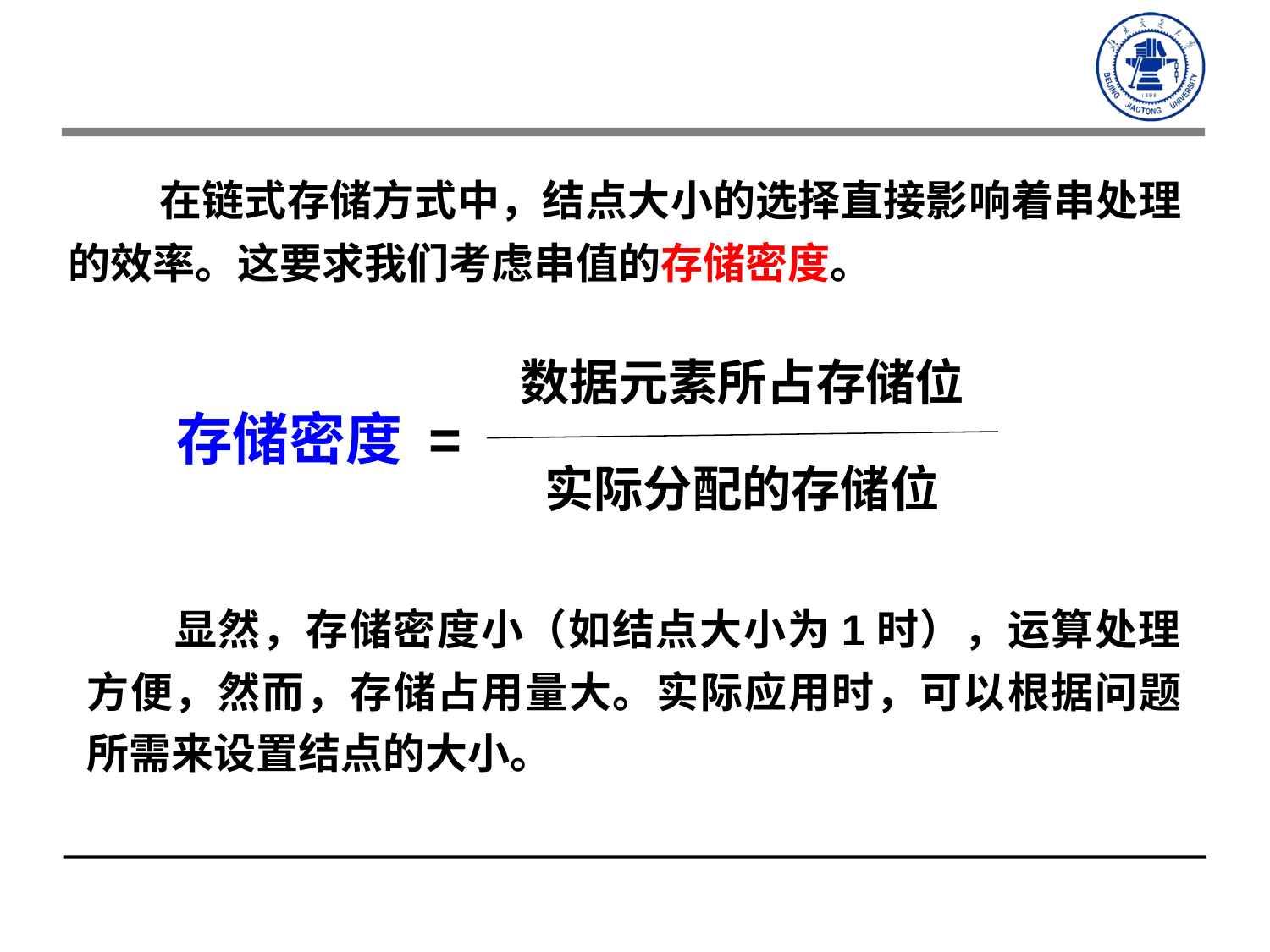

在链式存储方式中，结点大小的选择直接影响着串处理的效率。这要求我们考虑串值的存储密度。
数据元素所占存储位
存储密度 =

实际分配的存储位
      显然，存储密度小（如结点大小为1时），运算处理方便，然而，存储占用量大。实际应用时，可以根据问题所需来设置结点的大小。